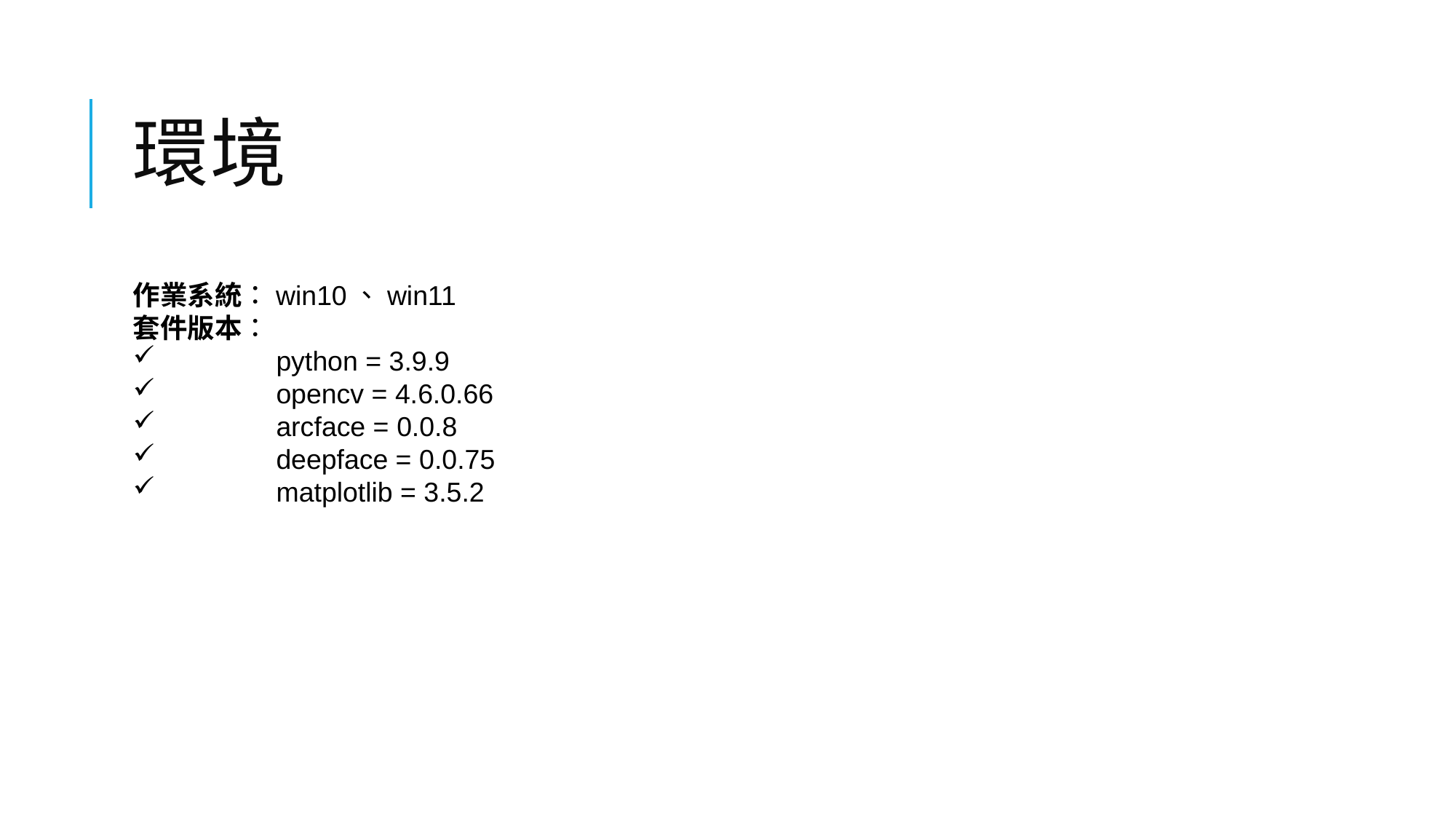

# 環境
作業系統：win10、win11
套件版本：
	python = 3.9.9
	opencv = 4.6.0.66
	arcface = 0.0.8
	deepface = 0.0.75
	matplotlib = 3.5.2